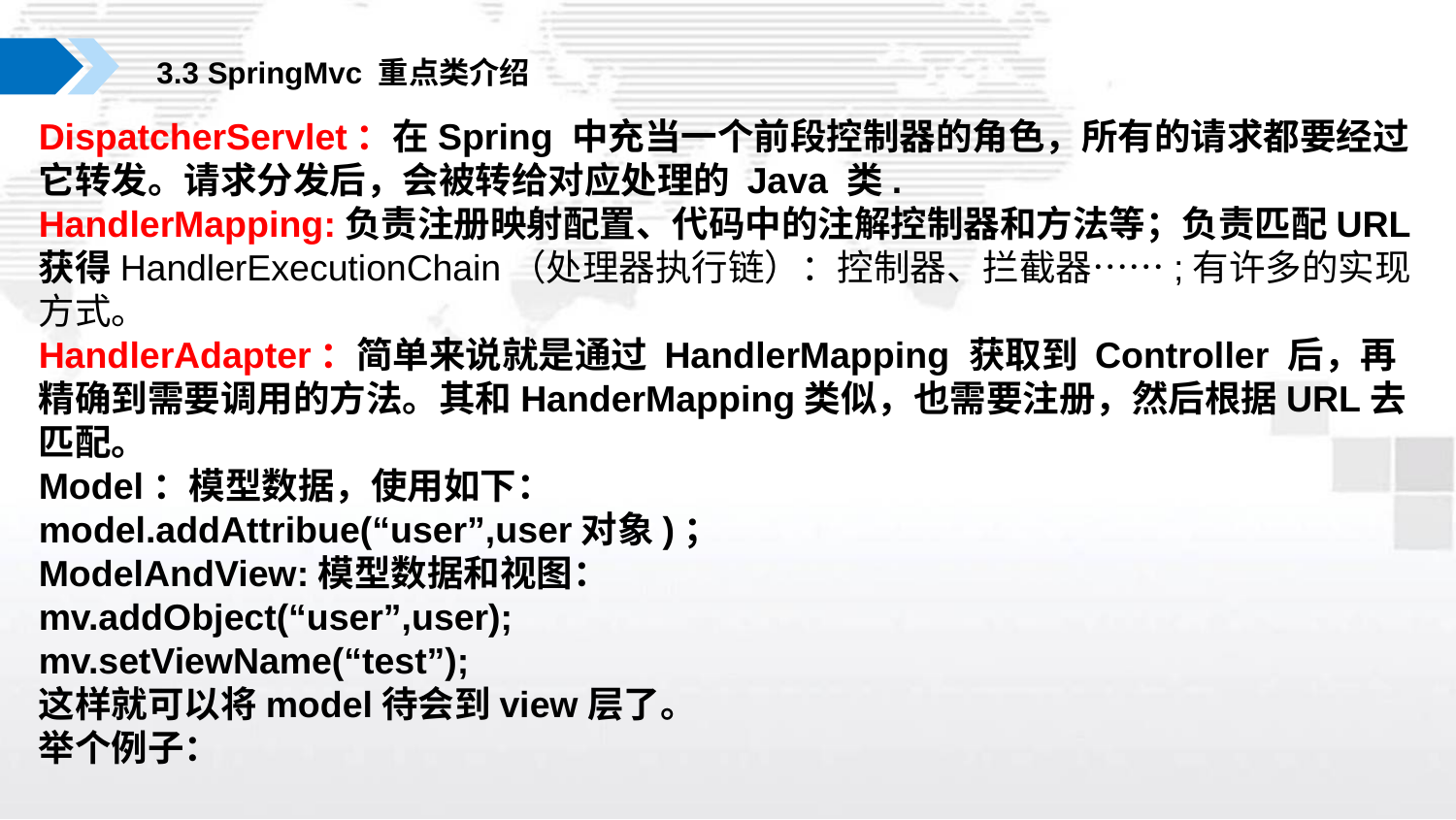

3.3 SpringMvc 重点类介绍
DispatcherServlet：在Spring 中充当一个前段控制器的角色，所有的请求都要经过它转发。请求分发后，会被转给对应处理的 Java 类.
HandlerMapping:负责注册映射配置、代码中的注解控制器和方法等；负责匹配URL 获得HandlerExecutionChain（处理器执行链）：控制器、拦截器……;有许多的实现方式。
HandlerAdapter：简单来说就是通过 HandlerMapping 获取到 Controller 后，再精确到需要调用的方法。其和HanderMapping类似，也需要注册，然后根据URL去匹配。
Model：模型数据，使用如下：
model.addAttribue(“user”,user对象)；
ModelAndView:模型数据和视图：
mv.addObject(“user”,user);
mv.setViewName(“test”);
这样就可以将model待会到view层了。
举个例子：